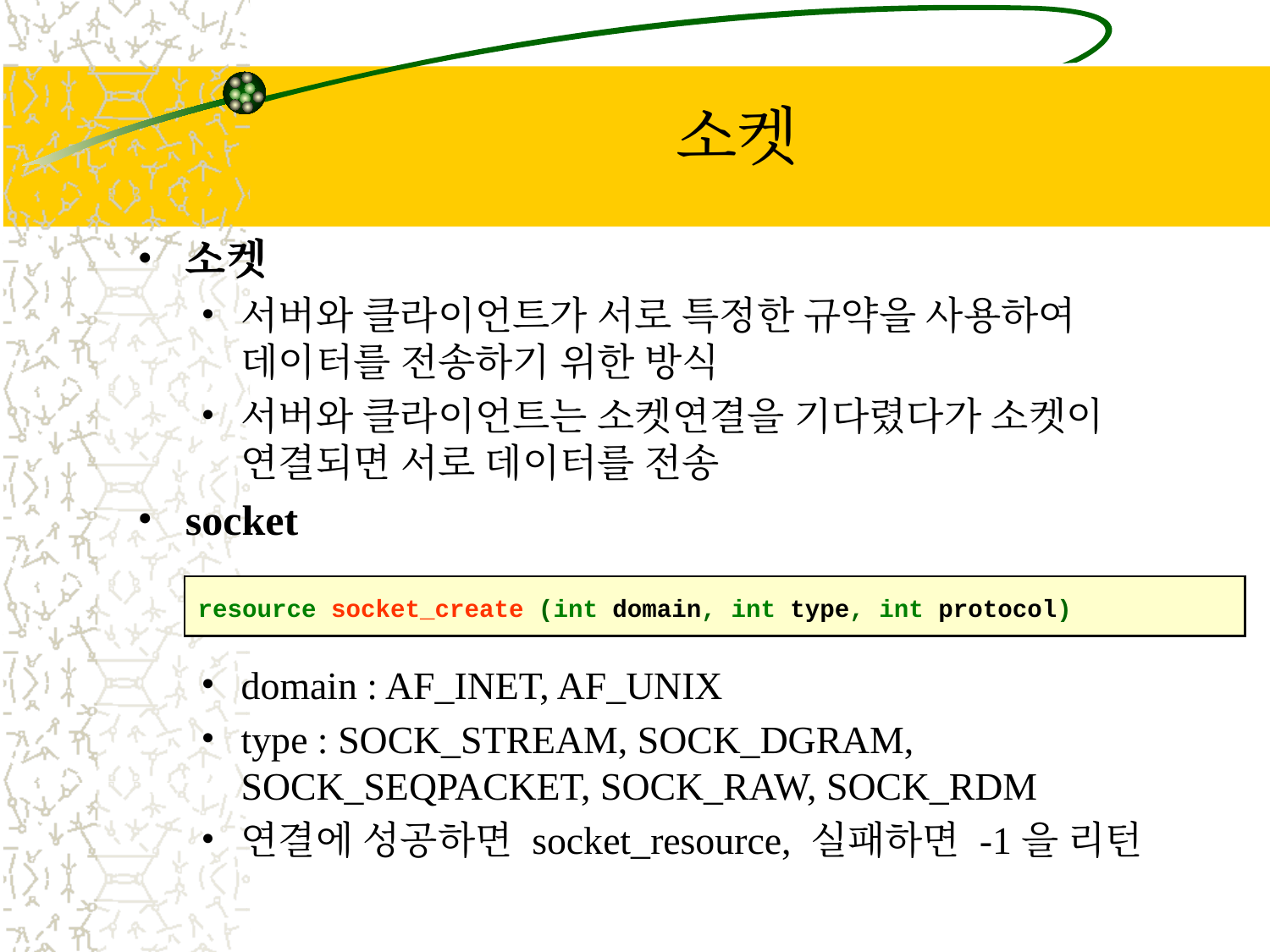

# 소켓
소켓
서버와 클라이언트가 서로 특정한 규약을 사용하여 데이터를 전송하기 위한 방식
서버와 클라이언트는 소켓연결을 기다렸다가 소켓이 연결되면 서로 데이터를 전송
socket

domain : AF_INET, AF_UNIX
type : SOCK_STREAM, SOCK_DGRAM, SOCK_SEQPACKET, SOCK_RAW, SOCK_RDM
연결에 성공하면 socket_resource, 실패하면 -1을 리턴
resource socket_create (int domain, int type, int protocol)